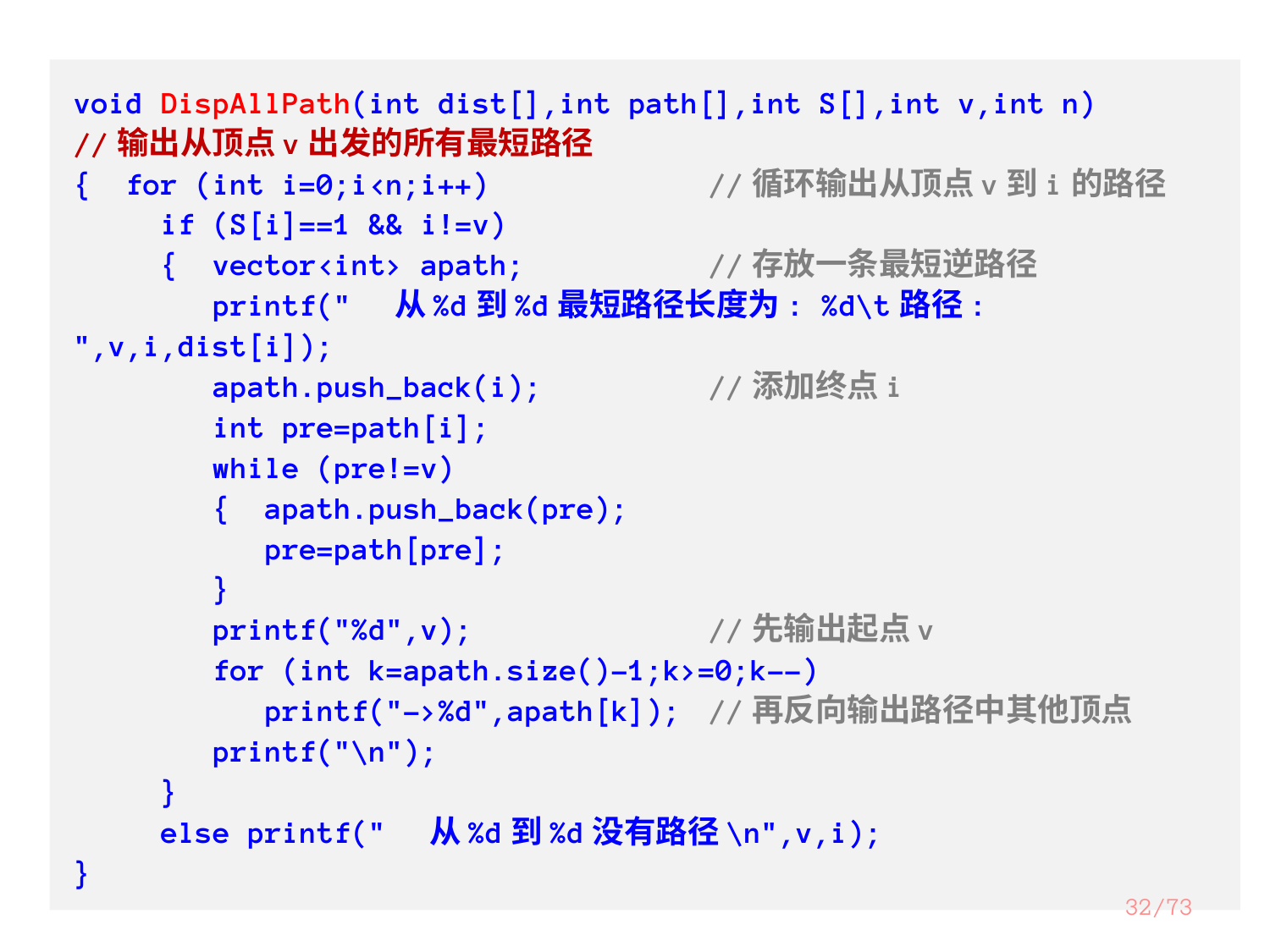

void DispAllPath(int dist[],int path[],int S[],int v,int n)
//输出从顶点v出发的所有最短路径
{  for (int i=0;i<n;i++)		//循环输出从顶点v到i的路径
     if (S[i]==1 && i!=v)
     {  vector<int> apath;		//存放一条最短逆路径
        printf("  从%d到%d最短路径长度为: %d\t路径: ",v,i,dist[i]);
        apath.push_back(i);		//添加终点i
        int pre=path[i];
        while (pre!=v)
        {  apath.push_back(pre);
           pre=path[pre];
        }
        printf("%d",v);		//先输出起点v
        for (int k=apath.size()-1;k>=0;k--)
           printf("->%d",apath[k]);	//再反向输出路径中其他顶点
        printf("\n");
     }
     else printf("  从%d到%d没有路径\n",v,i);
}
32/73